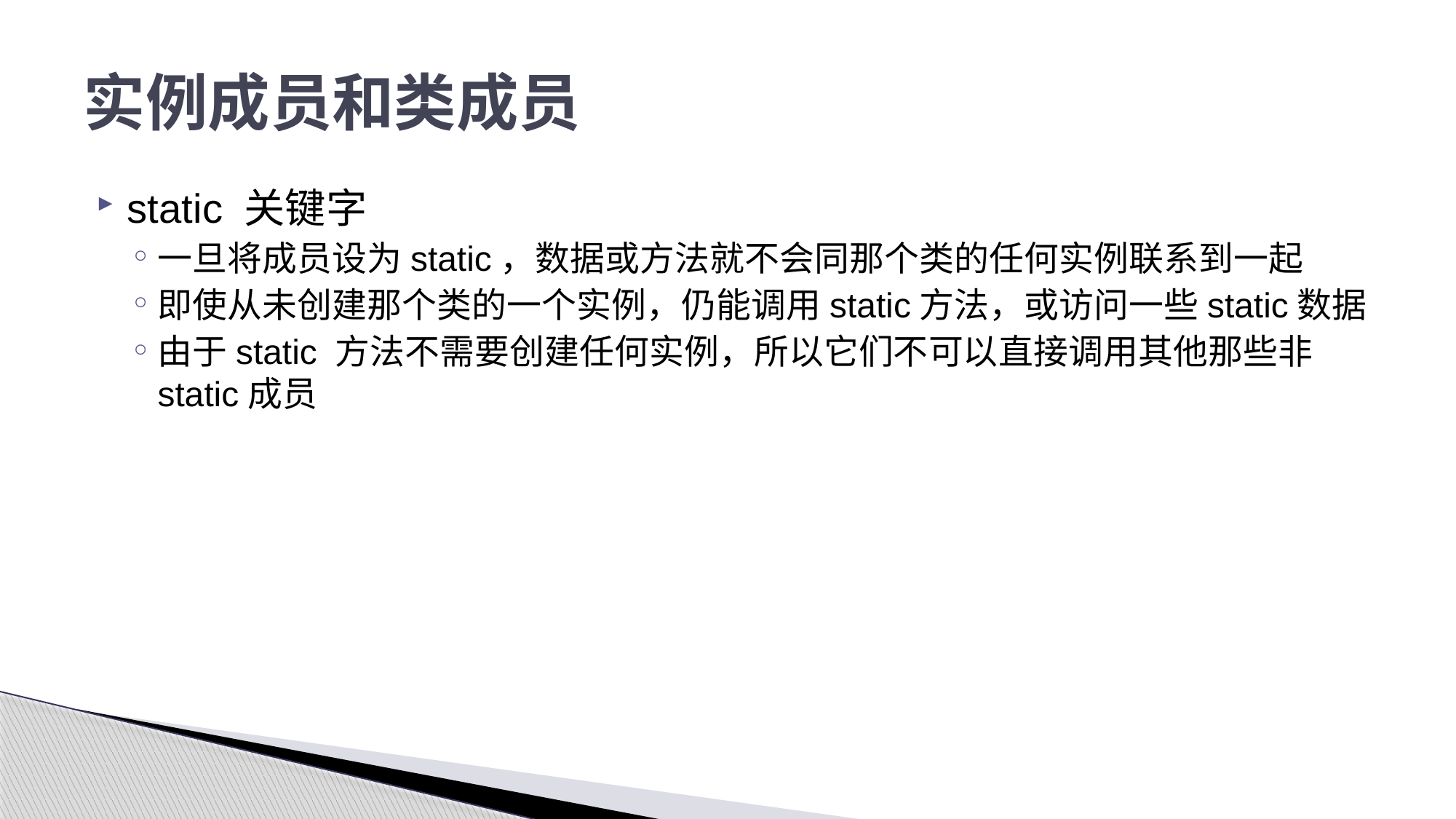

# 实例成员和类成员
static 关键字
一旦将成员设为static，数据或方法就不会同那个类的任何实例联系到一起
即使从未创建那个类的一个实例，仍能调用static方法，或访问一些static数据
由于static 方法不需要创建任何实例，所以它们不可以直接调用其他那些非static成员